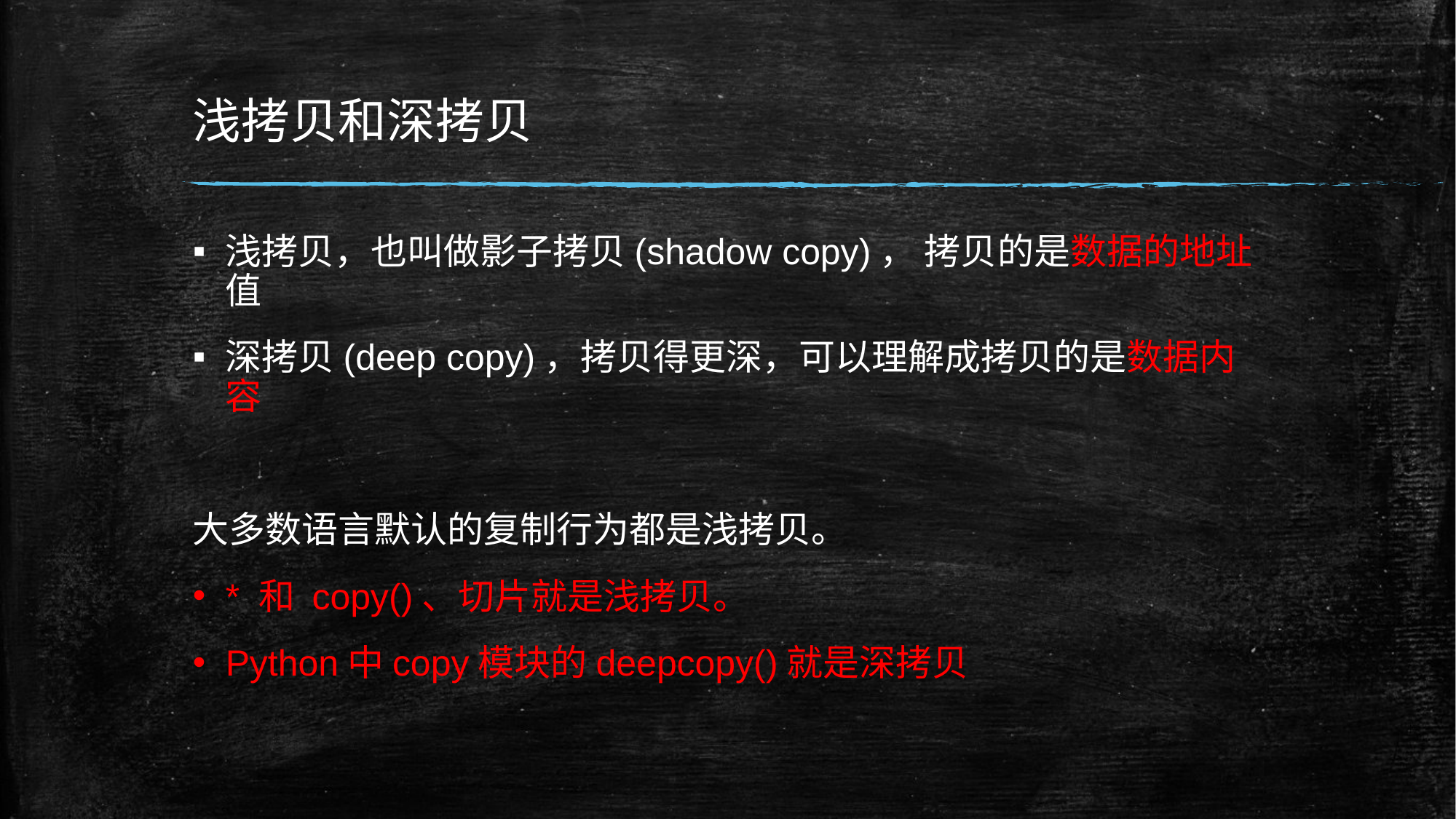

# 浅拷贝和深拷贝
浅拷贝，也叫做影子拷贝(shadow copy)， 拷贝的是数据的地址值
深拷贝(deep copy)，拷贝得更深，可以理解成拷贝的是数据内容

大多数语言默认的复制行为都是浅拷贝。
* 和 copy()、切片就是浅拷贝。
Python中copy模块的deepcopy()就是深拷贝